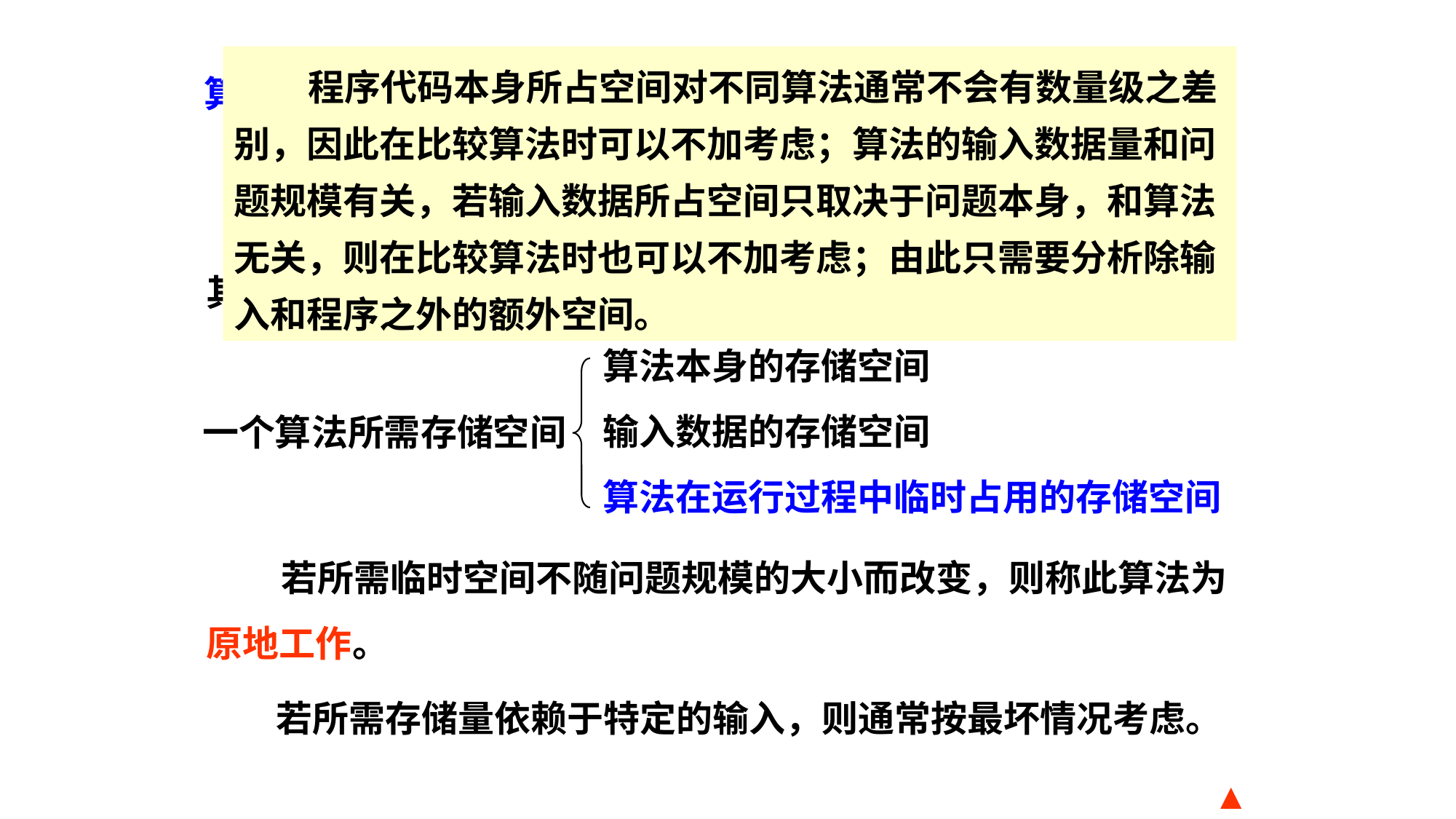

程序代码本身所占空间对不同算法通常不会有数量级之差
别，因此在比较算法时可以不加考虑；算法的输入数据量和问
题规模有关，若输入数据所占空间只取决于问题本身，和算法
无关，则在比较算法时也可以不加考虑；由此只需要分析除输
入和程序之外的额外空间。
算法的存储空间需求
        空间复杂度：算法所需存储空间的度量，记作：
                                 S(n)=O( f(n) )
其中 n 为问题的规模。
算法本身的存储空间
输入数据的存储空间
算法在运行过程中临时占用的存储空间

一个算法所需存储空间
        若所需临时空间不随问题规模的大小而改变，则称此算法为
原地工作。
        若所需存储量依赖于特定的输入，则通常按最坏情况考虑。
▲